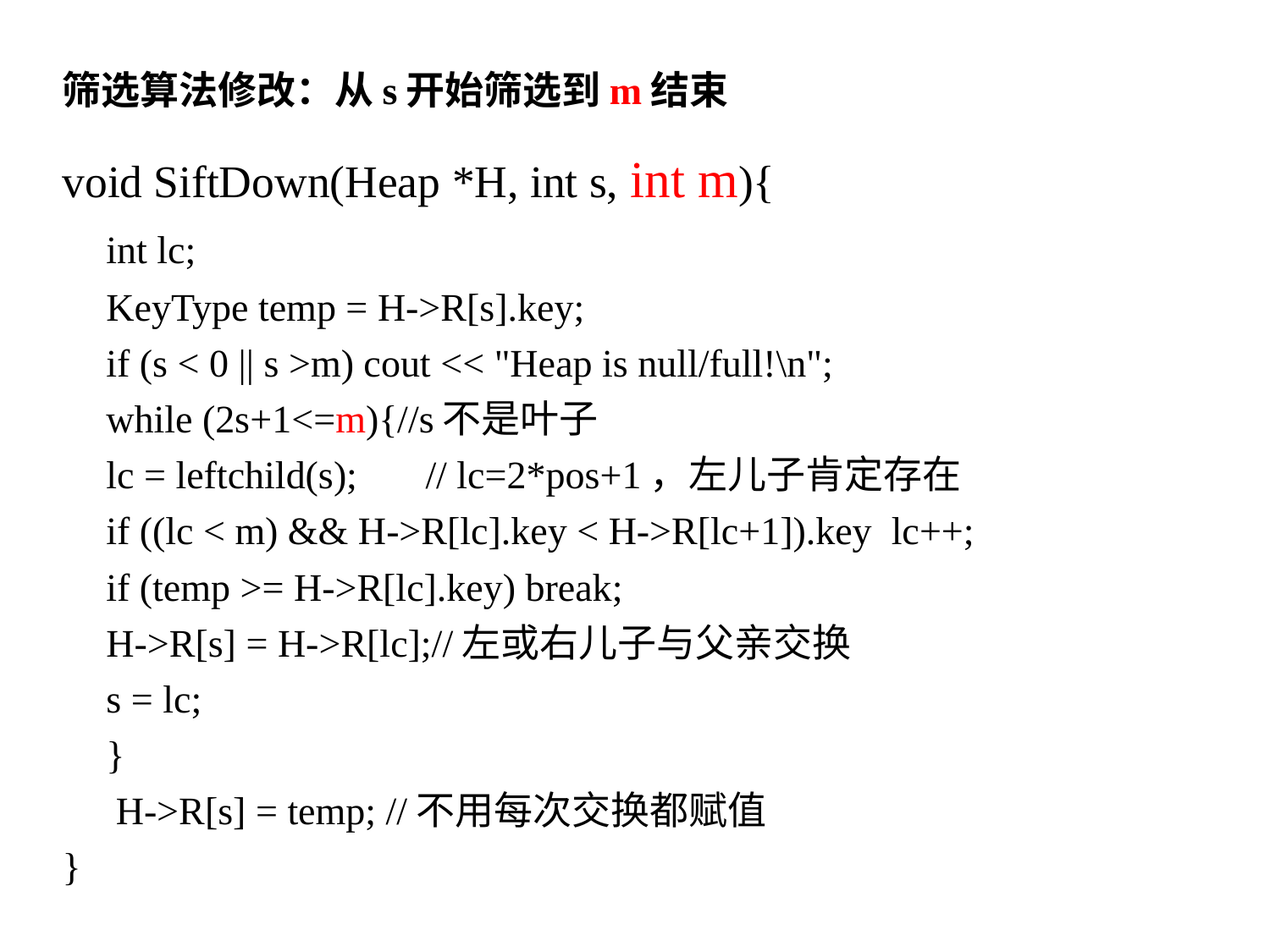

筛选算法修改：从s开始筛选到m结束
void SiftDown(Heap *H, int s, int m){
	int lc;
	KeyType temp = H->R[s].key;
	if (s < 0 || s >m) cout << "Heap is null/full!\n";
	while (2s+1<=m){//s不是叶子
		lc = leftchild(s);       // lc=2*pos+1，左儿子肯定存在
		if ((lc < m) && H->R[lc].key < H->R[lc+1]).key  lc++;
		if (temp >= H->R[lc].key) break;
		H->R[s] = H->R[lc];//左或右儿子与父亲交换
		s = lc;
	}
	 H->R[s] = temp; //不用每次交换都赋值
}